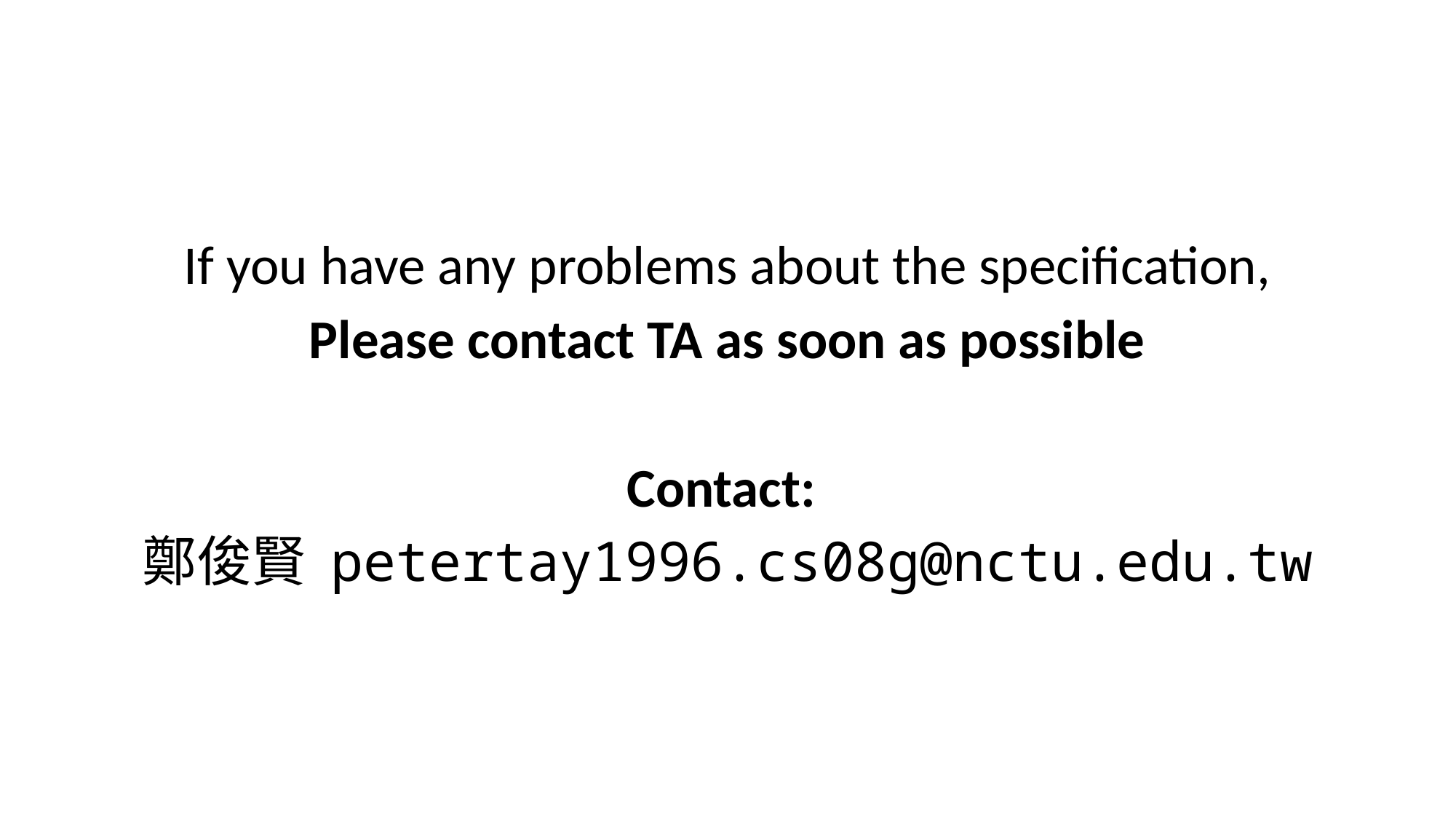

If you have any problems about the specification,
Please contact TA as soon as possible

Contact:
鄭俊賢 petertay1996.cs08g@nctu.edu.tw